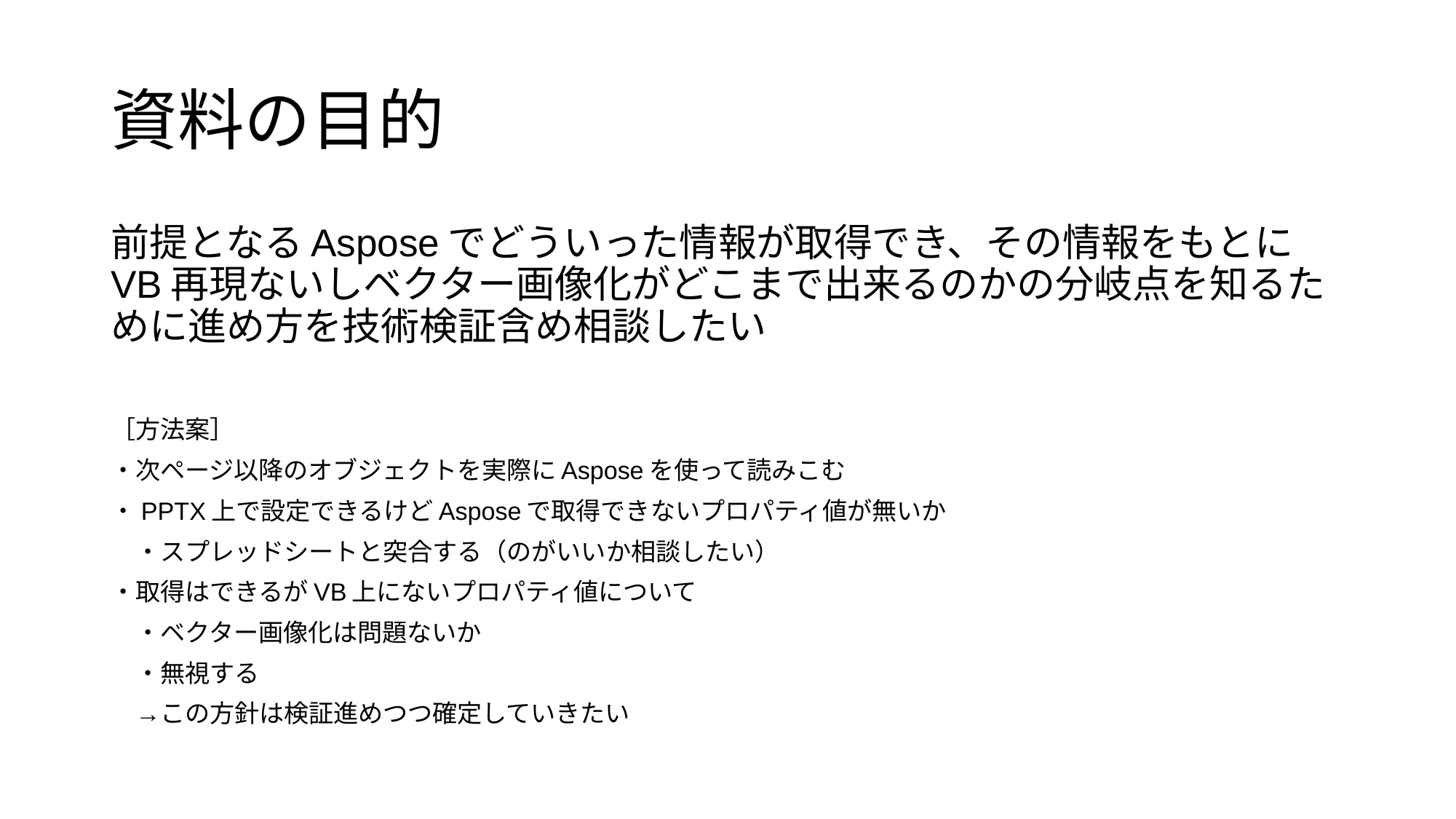

# 資料の目的
前提となるAsposeでどういった情報が取得でき、その情報をもとにVB再現ないしベクター画像化がどこまで出来るのかの分岐点を知るために進め方を技術検証含め相談したい

［方法案］
・次ページ以降のオブジェクトを実際にAsposeを使って読みこむ
・PPTX上で設定できるけどAsposeで取得できないプロパティ値が無いか
　・スプレッドシートと突合する（のがいいか相談したい）
・取得はできるがVB上にないプロパティ値について
　・ベクター画像化は問題ないか
　・無視する
　→この方針は検証進めつつ確定していきたい